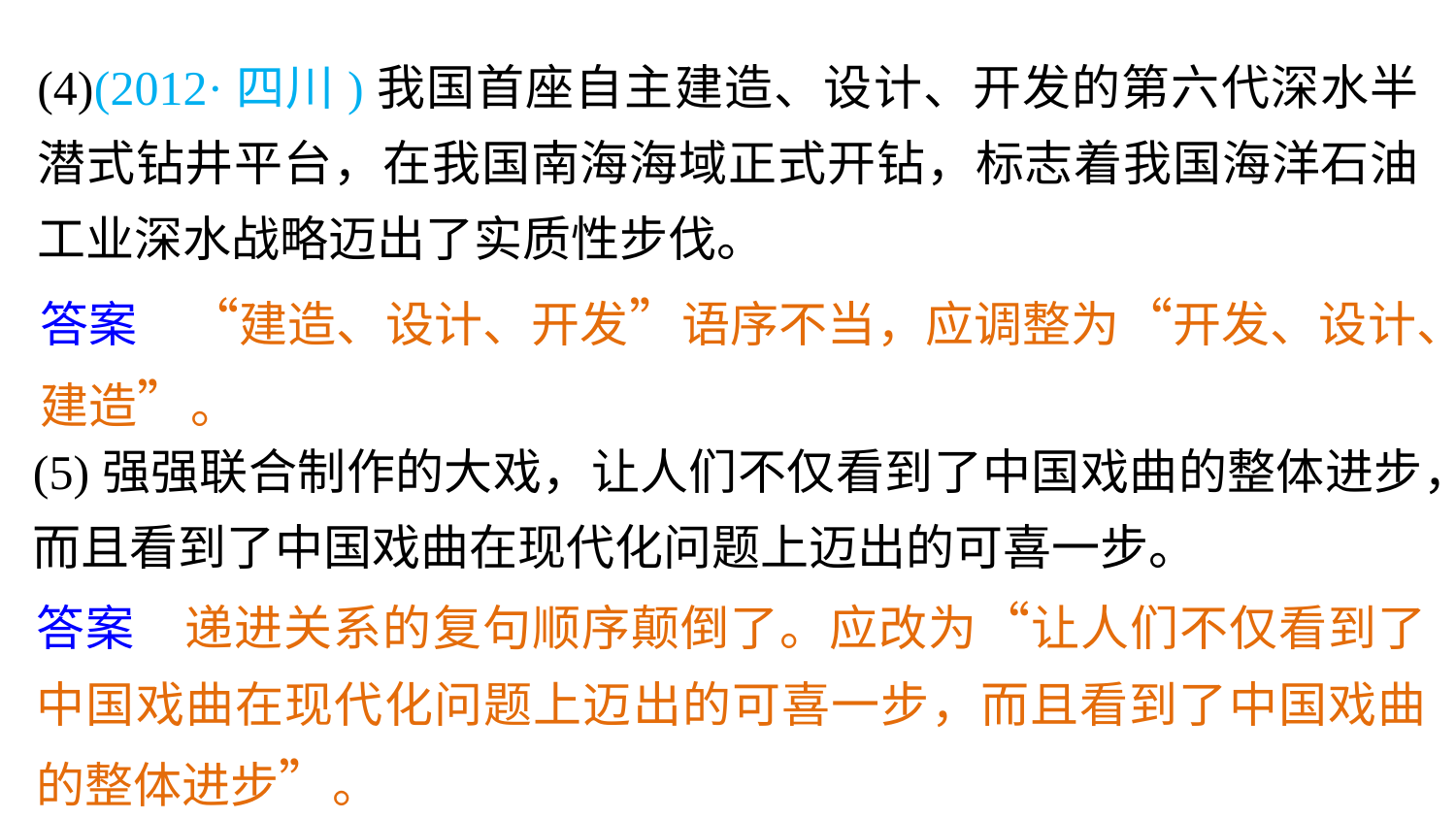

(4)(2012·四川)我国首座自主建造、设计、开发的第六代深水半潜式钻井平台，在我国南海海域正式开钻，标志着我国海洋石油工业深水战略迈出了实质性步伐。
答案　“建造、设计、开发”语序不当，应调整为“开发、设计、建造”。
(5)强强联合制作的大戏，让人们不仅看到了中国戏曲的整体进步，而且看到了中国戏曲在现代化问题上迈出的可喜一步。
答案　递进关系的复句顺序颠倒了。应改为“让人们不仅看到了中国戏曲在现代化问题上迈出的可喜一步，而且看到了中国戏曲的整体进步”。